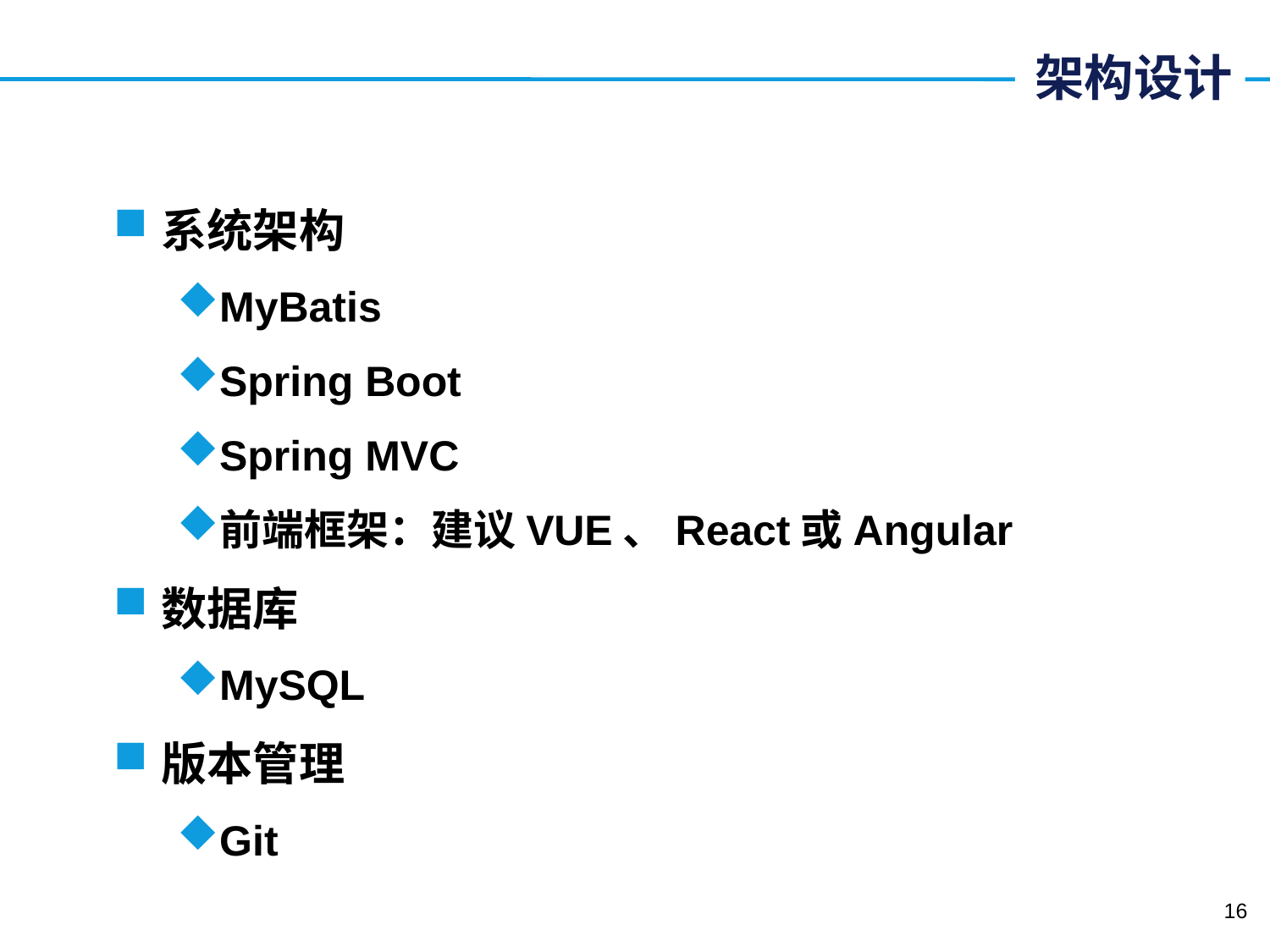

# 架构设计
系统架构
MyBatis
Spring Boot
Spring MVC
前端框架：建议VUE、React或Angular
数据库
MySQL
版本管理
Git
16